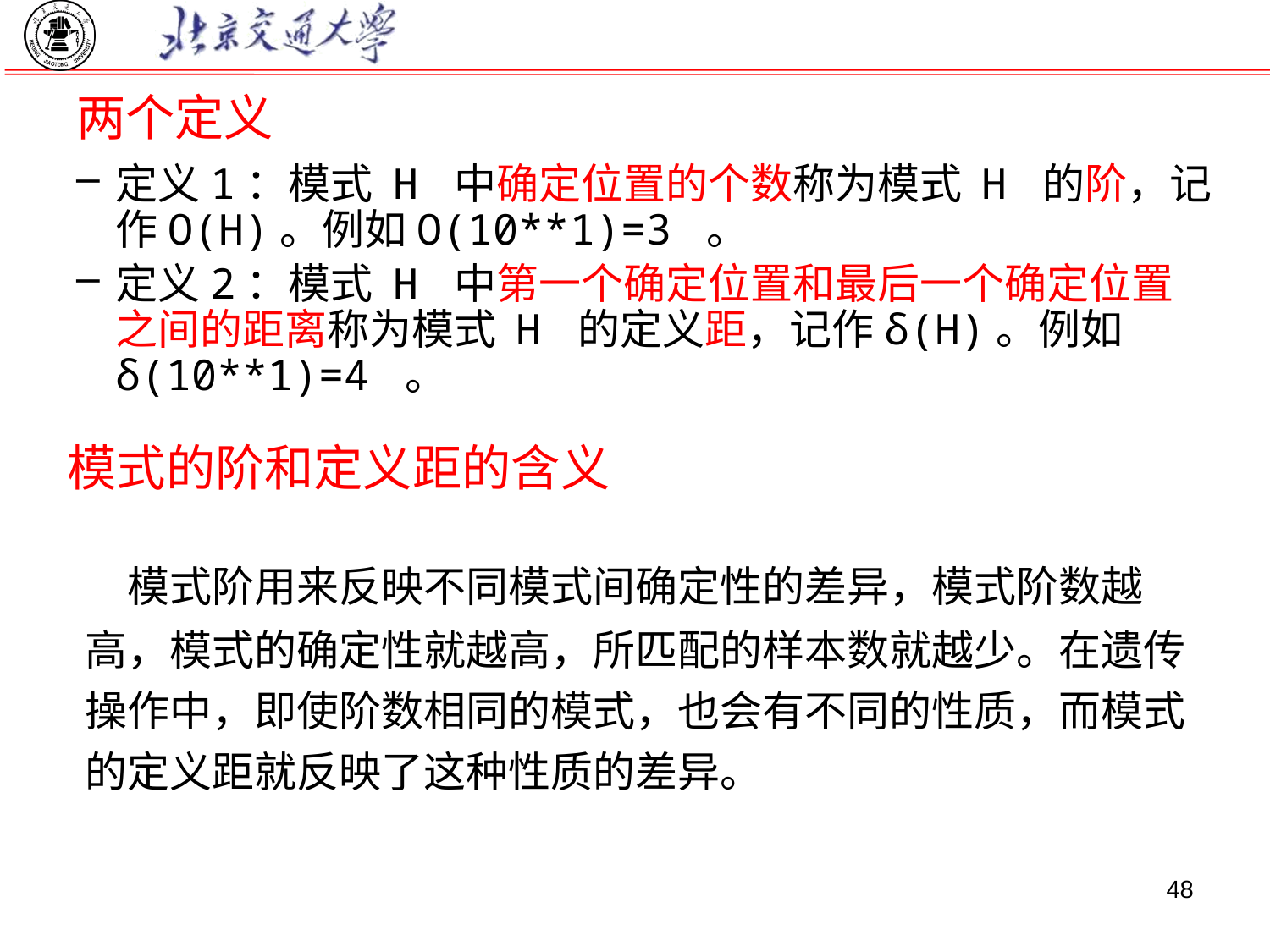

# 两个定义
定义1：模式 H 中确定位置的个数称为模式 H 的阶，记作O(H)。例如O(10**1)=3 。
定义2：模式 H 中第一个确定位置和最后一个确定位置之间的距离称为模式 H 的定义距，记作δ(H)。例如δ(10**1)=4 。
模式的阶和定义距的含义
      模式阶用来反映不同模式间确定性的差异，模式阶数越高，模式的确定性就越高，所匹配的样本数就越少。在遗传操作中，即使阶数相同的模式，也会有不同的性质，而模式的定义距就反映了这种性质的差异。
48